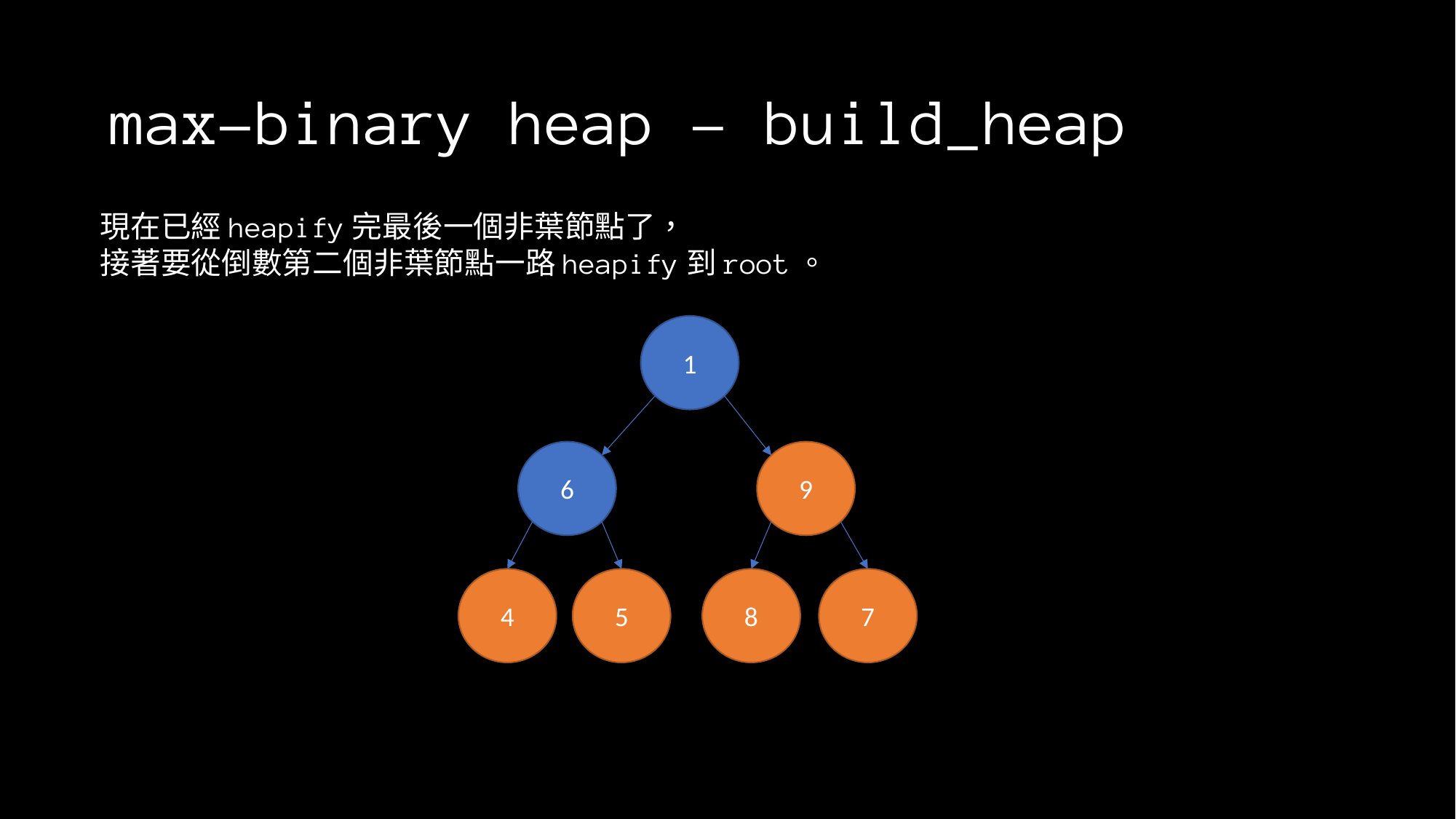

# max-binary heap – build_heap
現在已經heapify完最後一個非葉節點了，
接著要從倒數第二個非葉節點一路heapify到root。
1
6
9
4
7
8
5